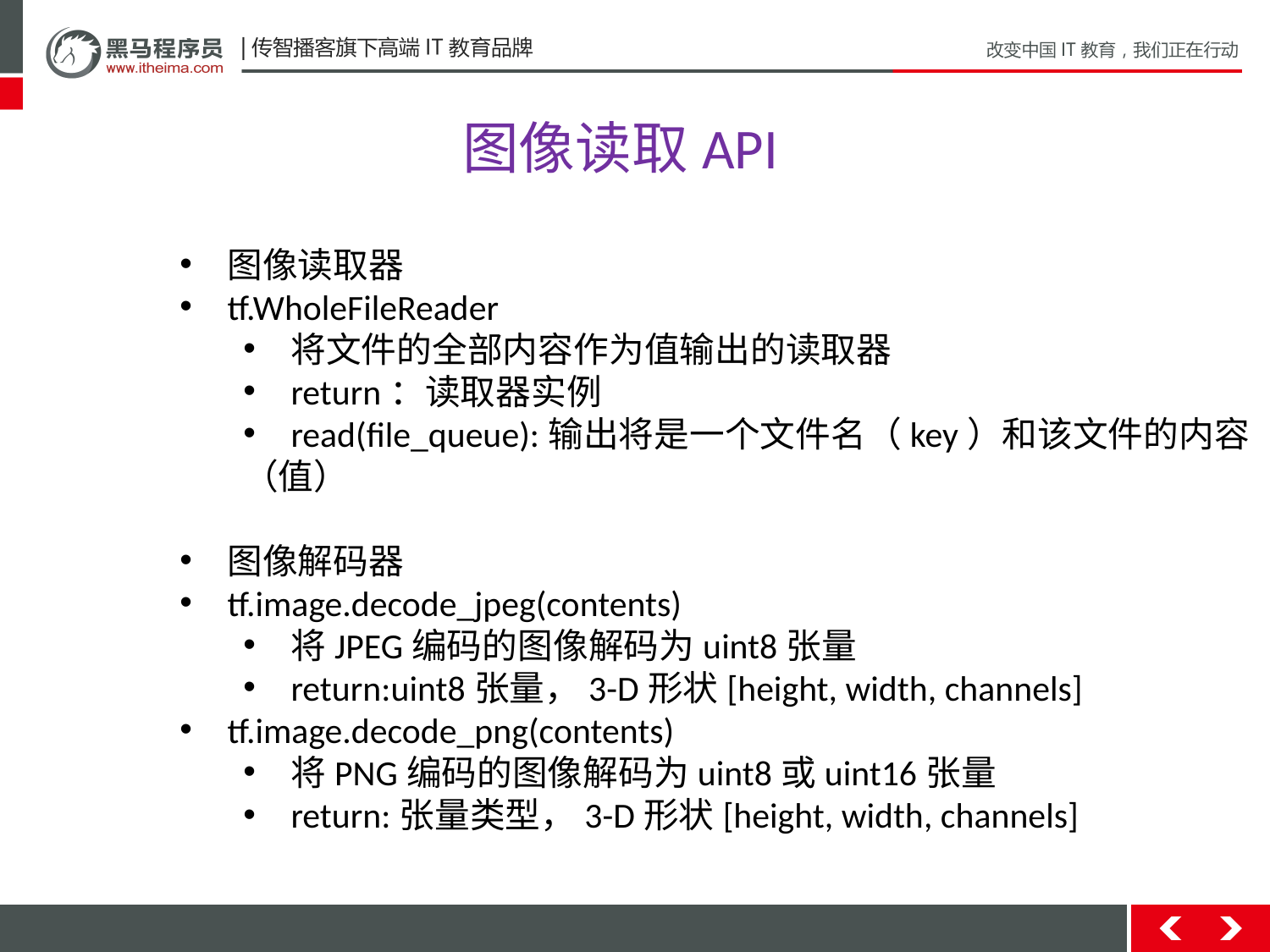

图像读取API
图像读取器
tf.WholeFileReader
将文件的全部内容作为值输出的读取器
return：读取器实例
read(file_queue):输出将是一个文件名（key）和该文件的内容
（值）

图像解码器
tf.image.decode_jpeg(contents)
将JPEG编码的图像解码为uint8张量
return:uint8张量，3-D形状[height, width, channels]
tf.image.decode_png(contents)
将PNG编码的图像解码为uint8或uint16张量
return:张量类型，3-D形状[height, width, channels]